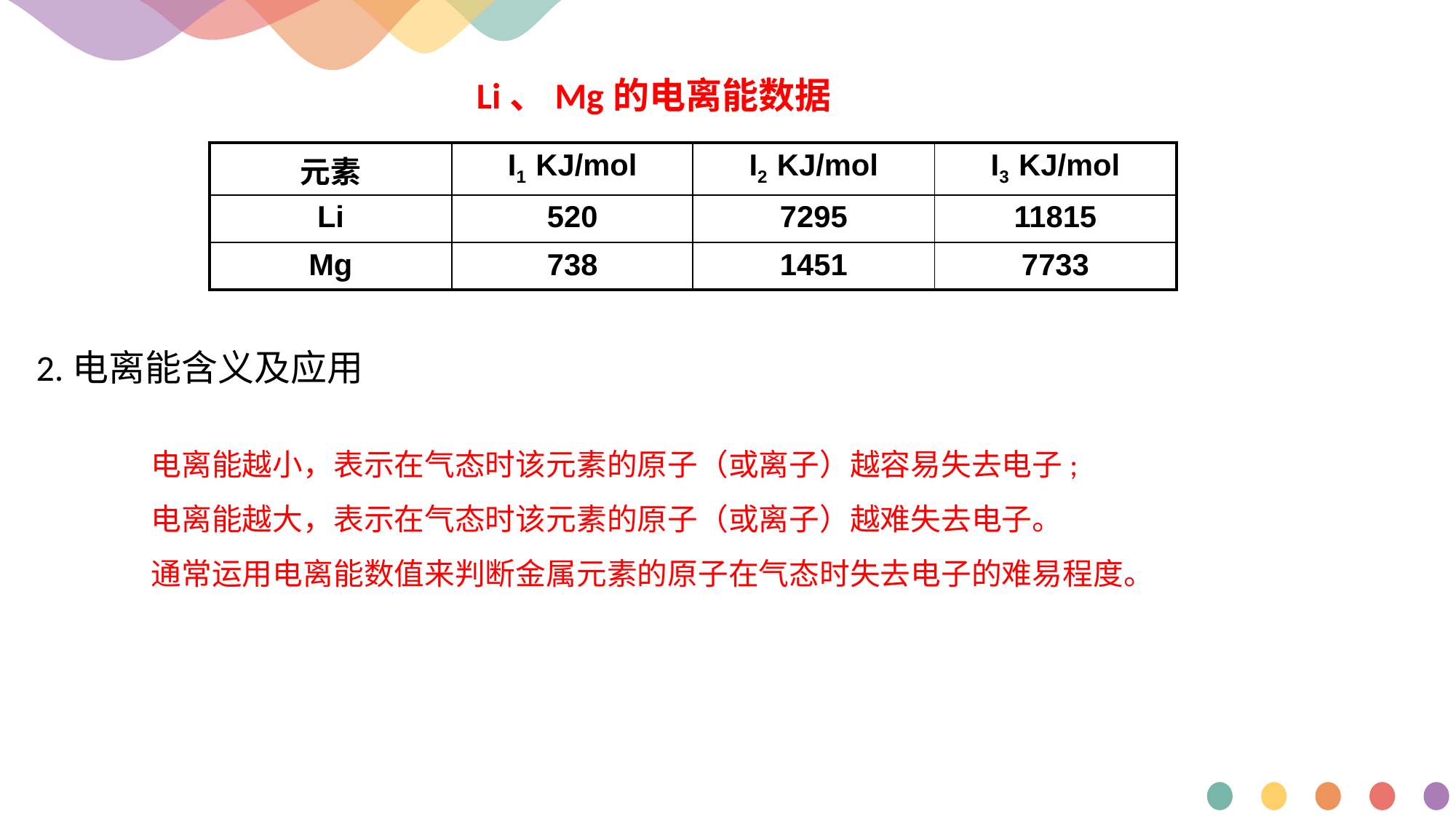

Li、Mg的电离能数据
| 元素 | I1 KJ/mol | I2 KJ/mol | I3 KJ/mol |
| --- | --- | --- | --- |
| Li | 520 | 7295 | 11815 |
| Mg | 738 | 1451 | 7733 |
2.电离能含义及应用
     电离能越小，表示在气态时该元素的原子（或离子）越容易失去电子;
     电离能越大，表示在气态时该元素的原子（或离子）越难失去电子。
     通常运用电离能数值来判断金属元素的原子在气态时失去电子的难易程度。